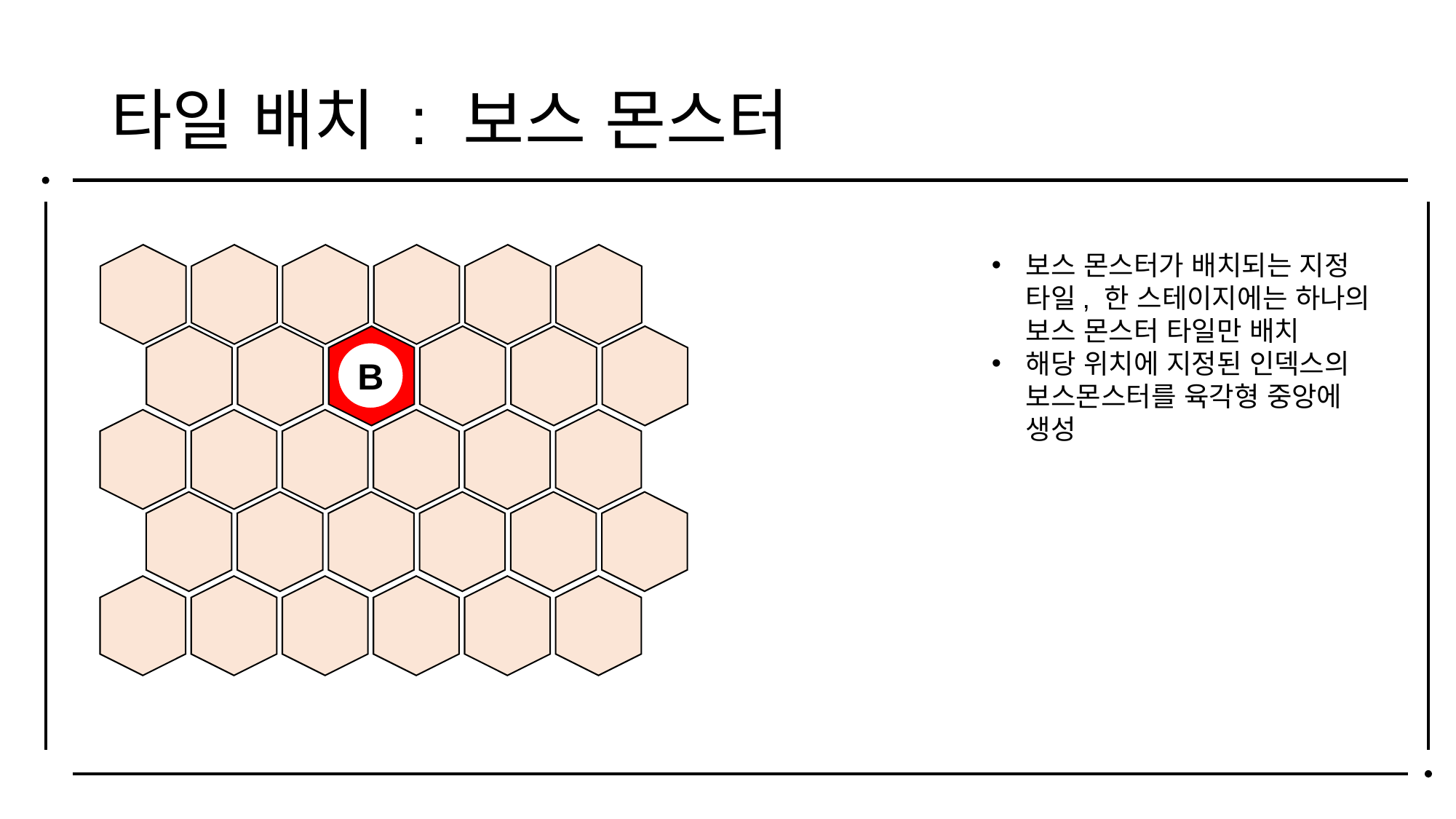

# 타일 배치 : 보스 몬스터
보스 몬스터가 배치되는 지정
타일, 한 스테이지에는 하나의
보스 몬스터 타일만 배치
해당 위치에 지정된 인덱스의
보스몬스터를 육각형 중앙에
생성

B
보스 몬스터는 기본 대기 상태에서 유저와의 접촉을 통해 전투 혹은 추격으로 넘어 간다.
상태이상은 기본 항상 체크를 하면서도 강제 효과를 가진 상태이상은 별도로 분류한다.
이걸로 4개가 마지막인가… 이게 끝인가? 더 있나?
지형 지물에 대한 FSM은 별도의 지형 지물 문서에서 확인. -> 얘들도 사실상 상태이상으로 처리